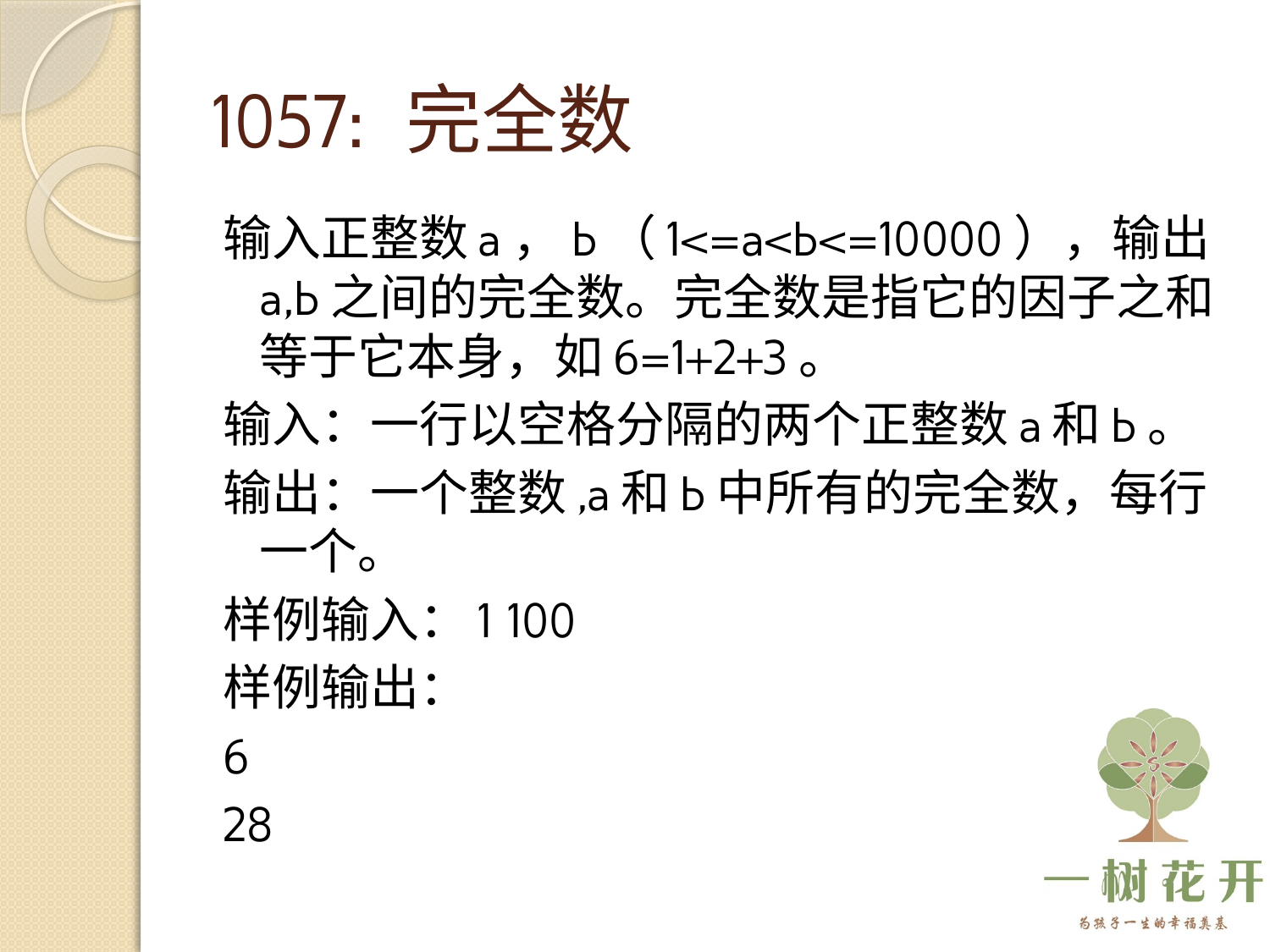

# 1057: 完全数
输入正整数a，b（1<=a<b<=10000），输出a,b之间的完全数。完全数是指它的因子之和等于它本身，如6=1+2+3。
输入：一行以空格分隔的两个正整数a和b。
输出：一个整数,a和b中所有的完全数，每行一个。
样例输入：1 100
样例输出：
6
28